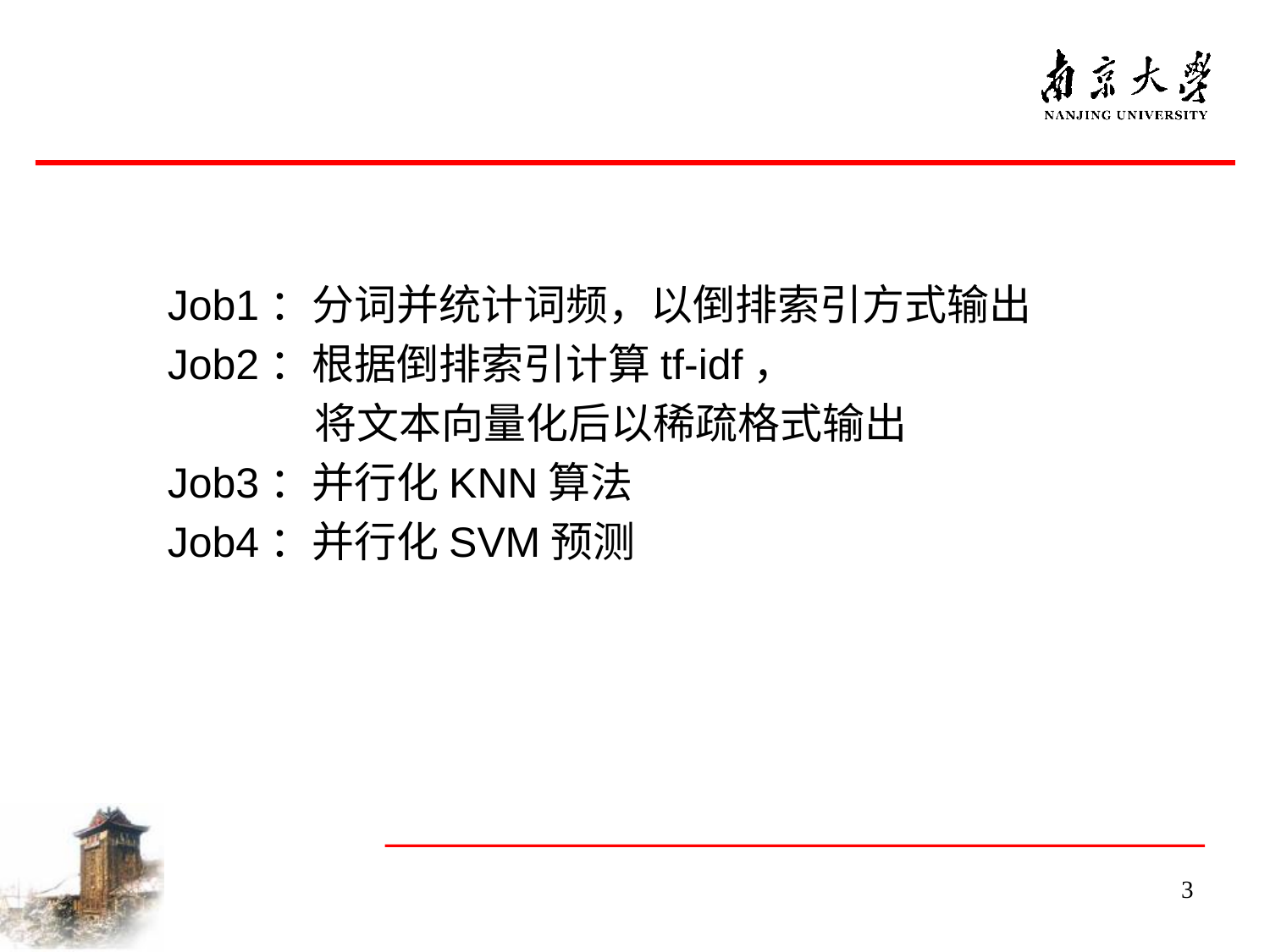

#
Job1：分词并统计词频，以倒排索引方式输出
Job2：根据倒排索引计算tf-idf，
	 将文本向量化后以稀疏格式输出
Job3：并行化KNN算法
Job4：并行化SVM预测
3